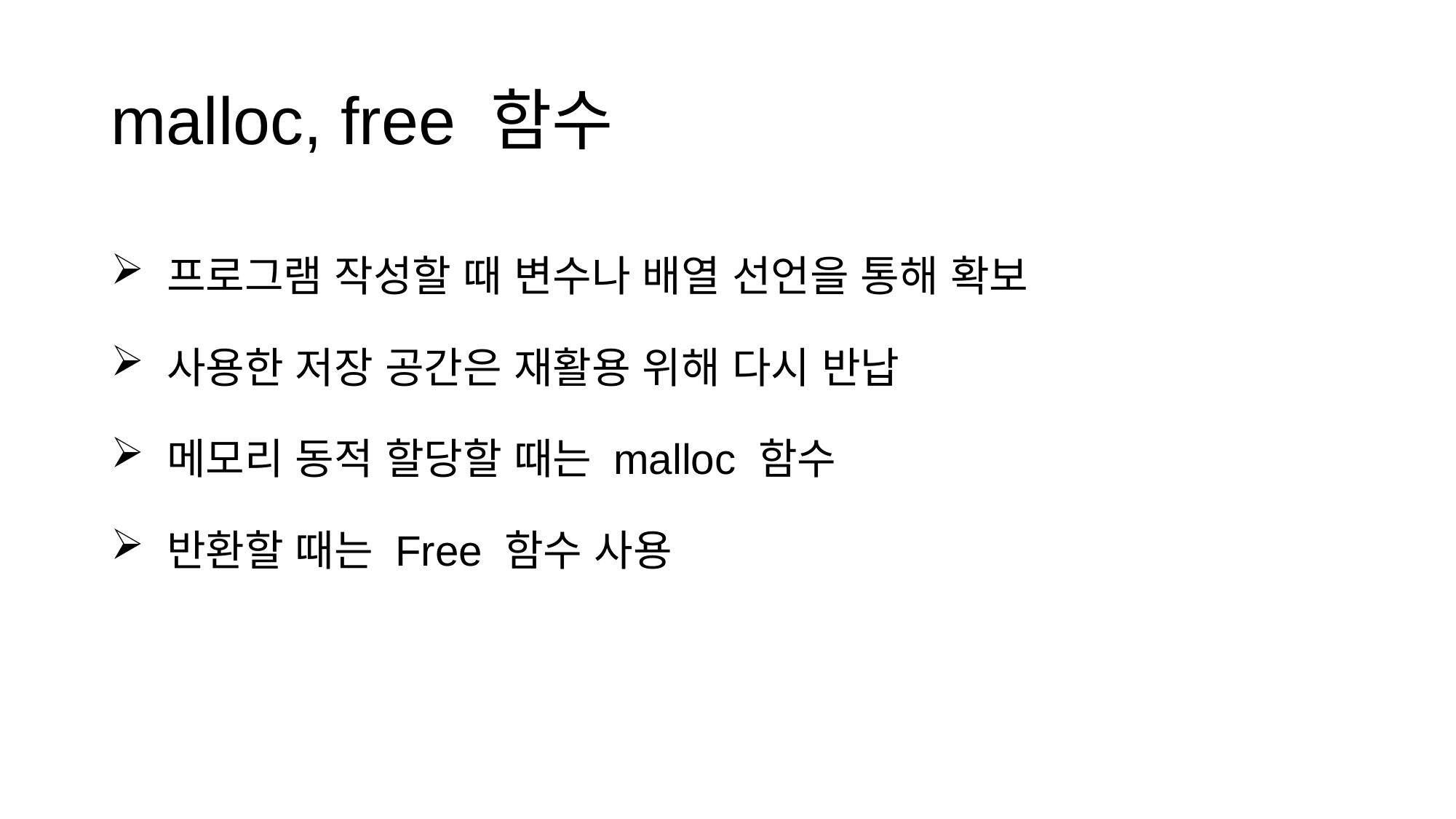

# malloc, free 함수
 프로그램 작성할 때 변수나 배열 선언을 통해 확보
 사용한 저장 공간은 재활용 위해 다시 반납
 메모리 동적 할당할 때는 malloc 함수
 반환할 때는 Free 함수 사용